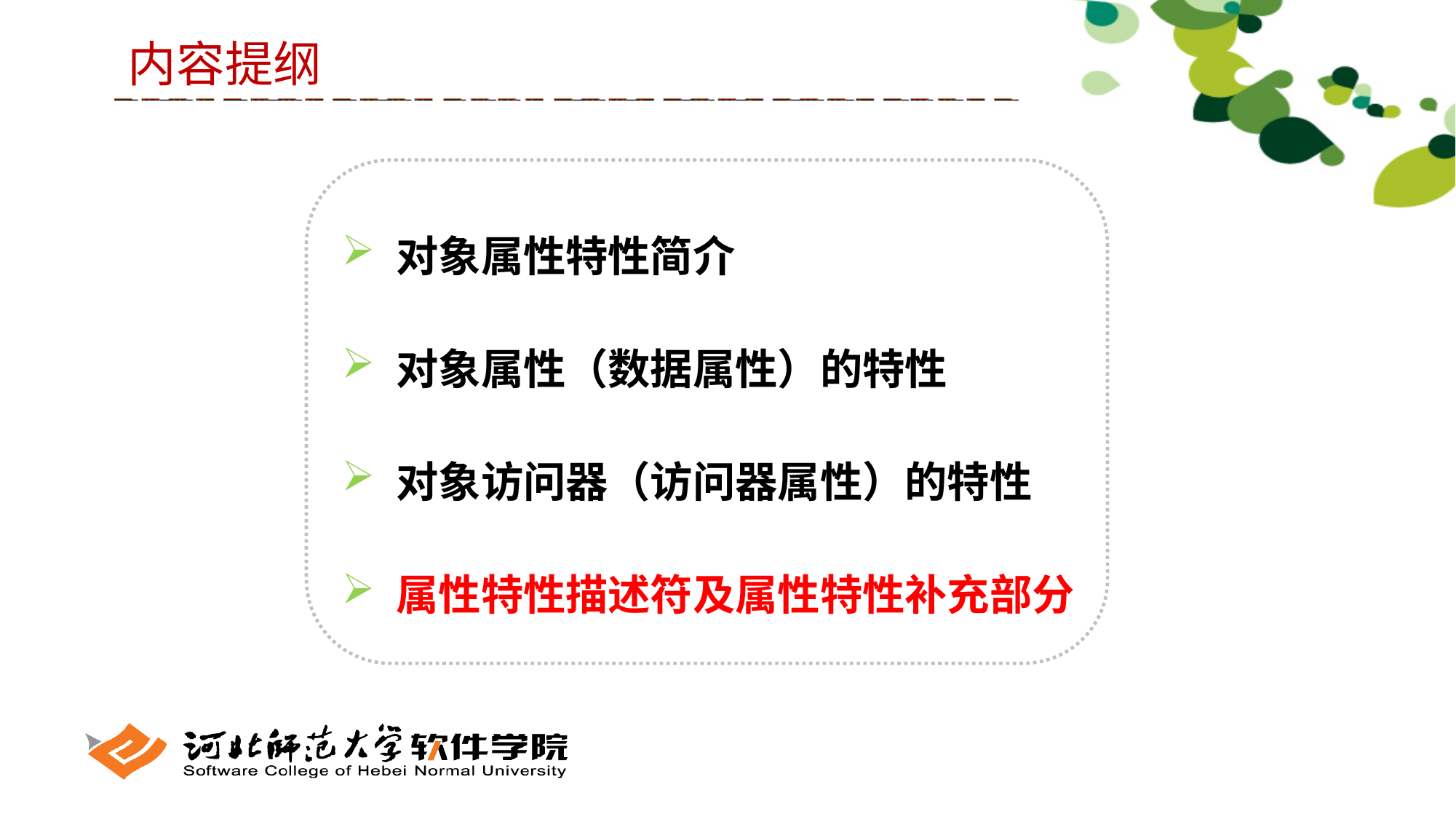

内容提纲
对象属性特性简介
对象属性（数据属性）的特性
对象访问器（访问器属性）的特性
属性特性描述符及属性特性补充部分